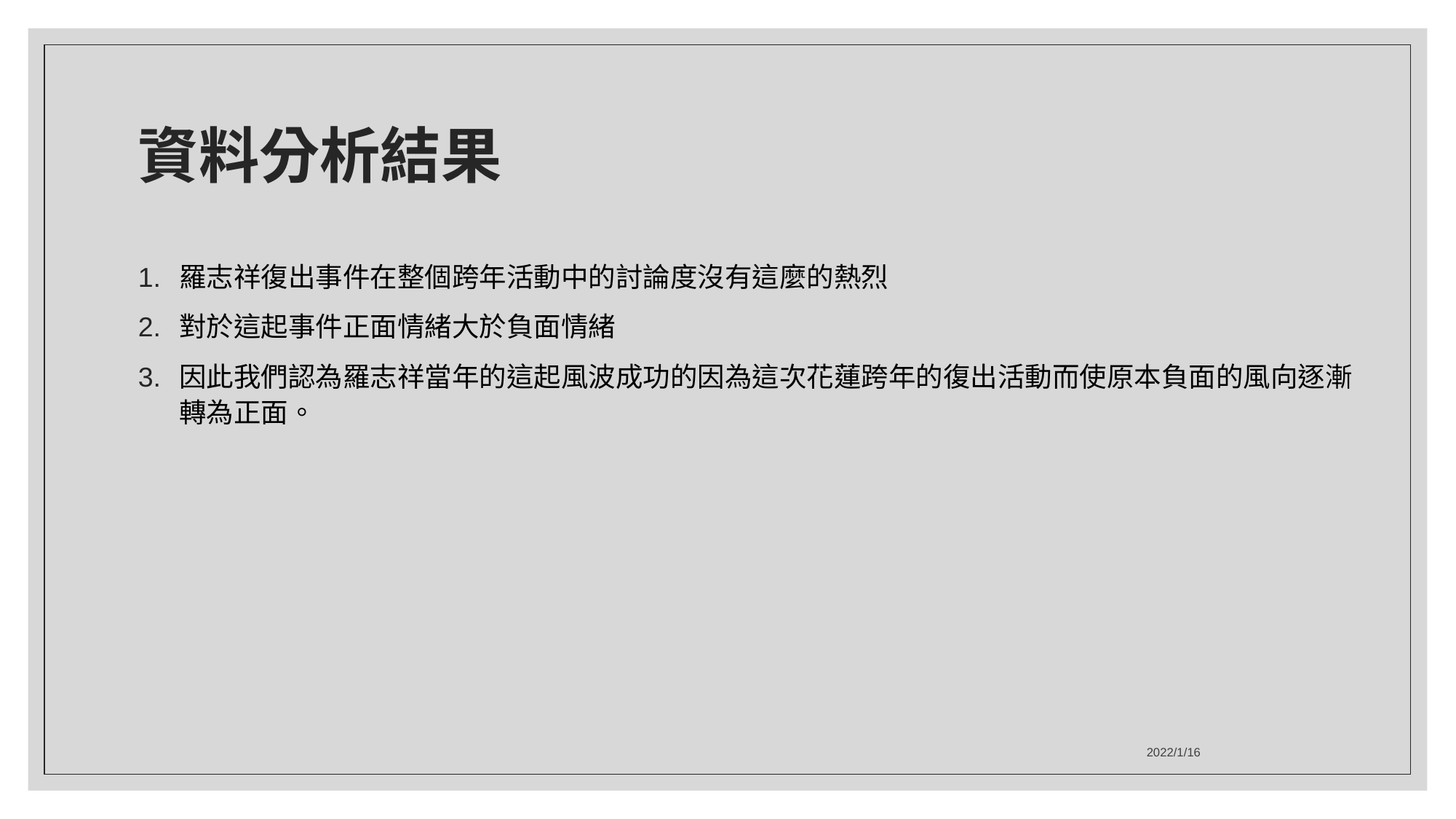

# 資料分析結果
羅志祥復出事件在整個跨年活動中的討論度沒有這麼的熱烈
對於這起事件正面情緒大於負面情緒
因此我們認為羅志祥當年的這起風波成功的因為這次花蓮跨年的復出活動而使原本負面的風向逐漸轉為正面。
2022/1/16